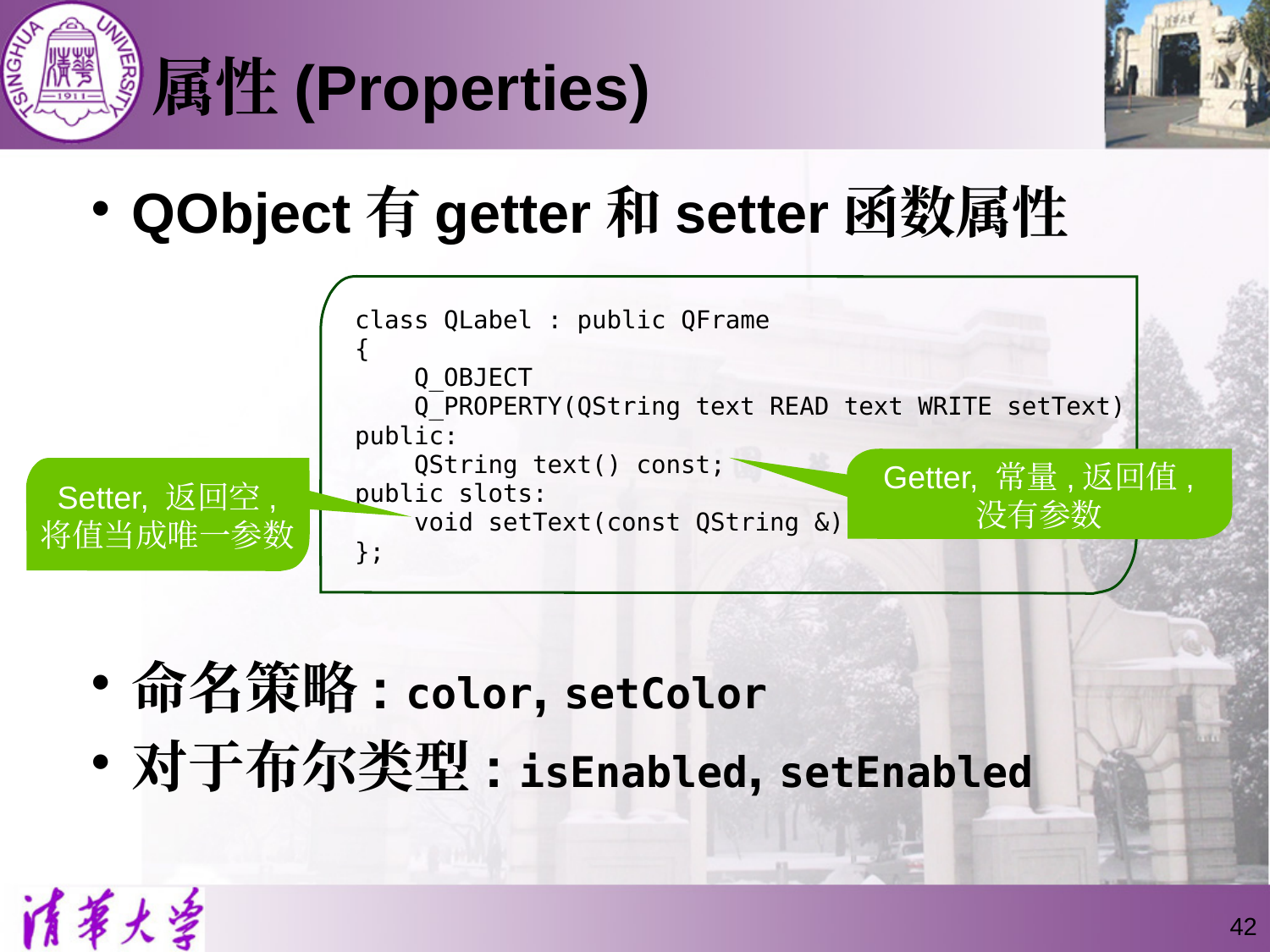

# 属性(Properties)
QObject有getter和setter函数属性

命名策略: color, setColor
对于布尔类型: isEnabled, setEnabled

class QLabel : public QFrame
{
    Q_OBJECT
    Q_PROPERTY(QString text READ text WRITE setText)
public:
    QString text() const;
public slots:
    void setText(const QString &);
};

Getter, 常量,返回值,
没有参数

Setter, 返回空,
将值当成唯一参数

42